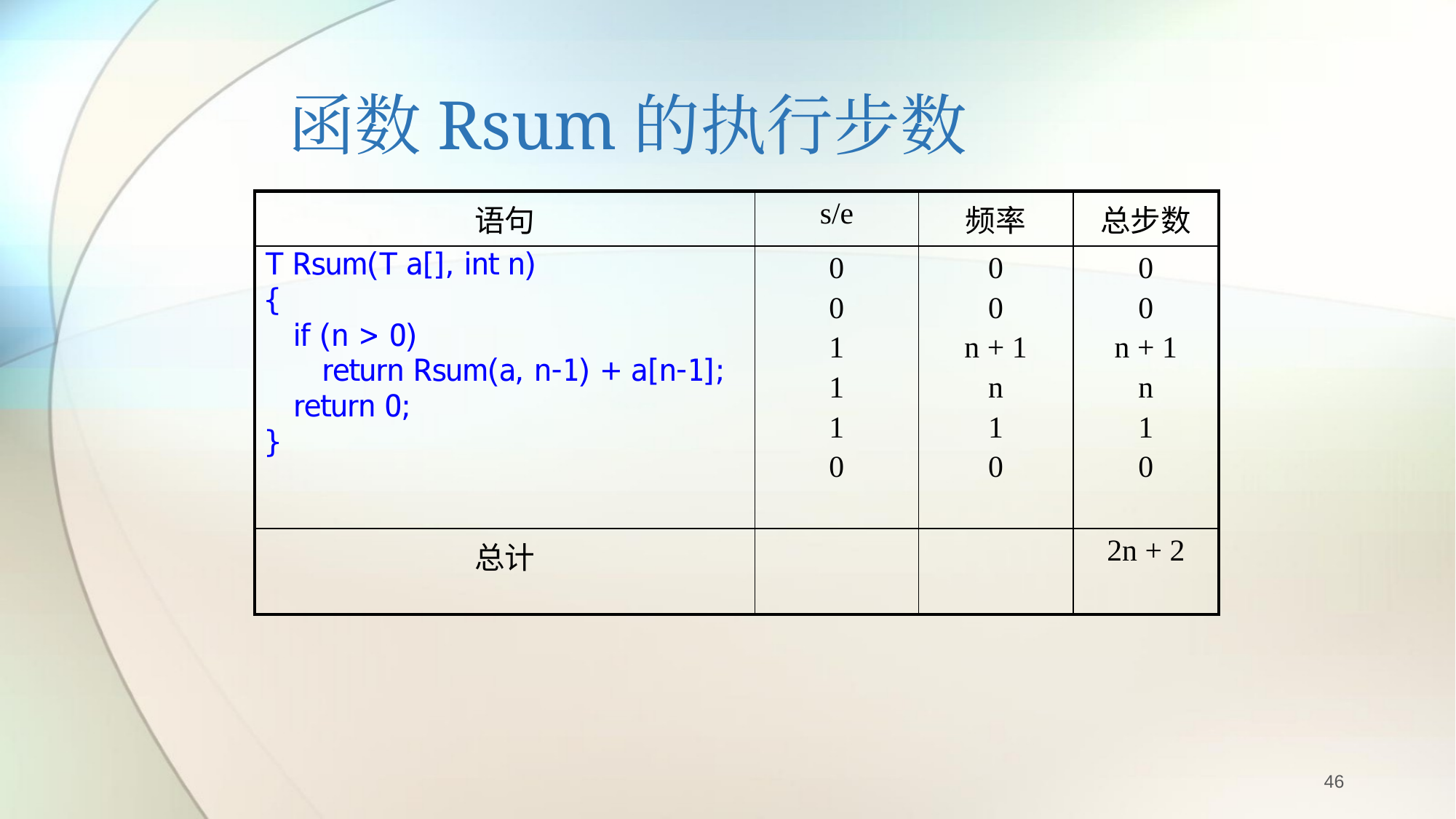

# 函数Rsum的执行步数
| 语句 | s/e | 频率 | 总步数 |
| --- | --- | --- | --- |
| T Rsum(T a[], int n) { if (n > 0) return Rsum(a, n-1) + a[n-1]; return 0; } | 0 0 1 1 1 0 | 0 0 n + 1 n 1 0 | 0 0 n + 1 n 1 0 |
| 总计 |  |  | 2n + 2 |
46